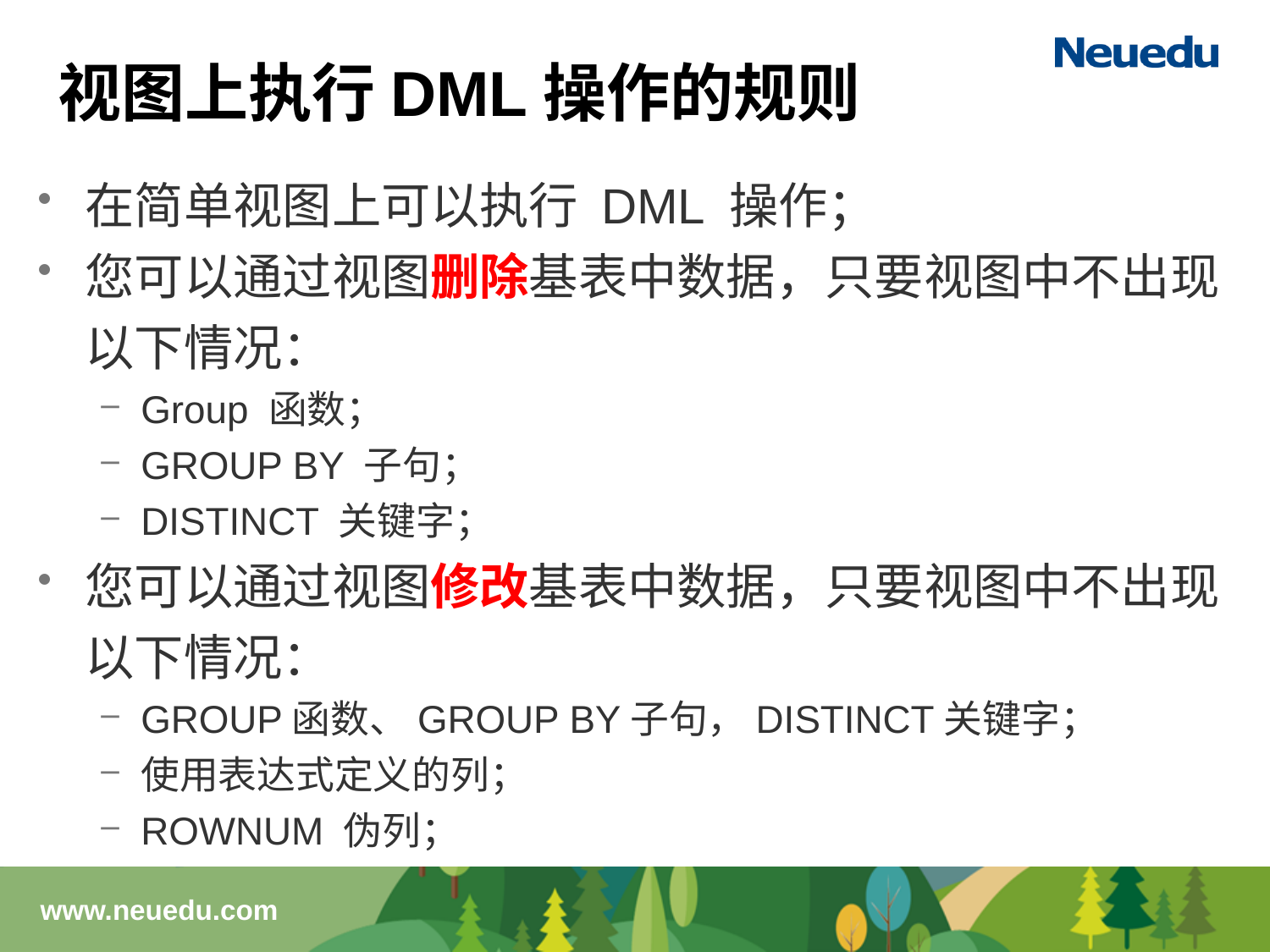

# 视图上执行DML操作的规则
在简单视图上可以执行 DML 操作；
您可以通过视图删除基表中数据，只要视图中不出现以下情况：
Group 函数；
GROUP BY 子句；
DISTINCT 关键字；
您可以通过视图修改基表中数据，只要视图中不出现以下情况：
GROUP函数、GROUP BY子句，DISTINCT关键字；
使用表达式定义的列；
ROWNUM 伪列；